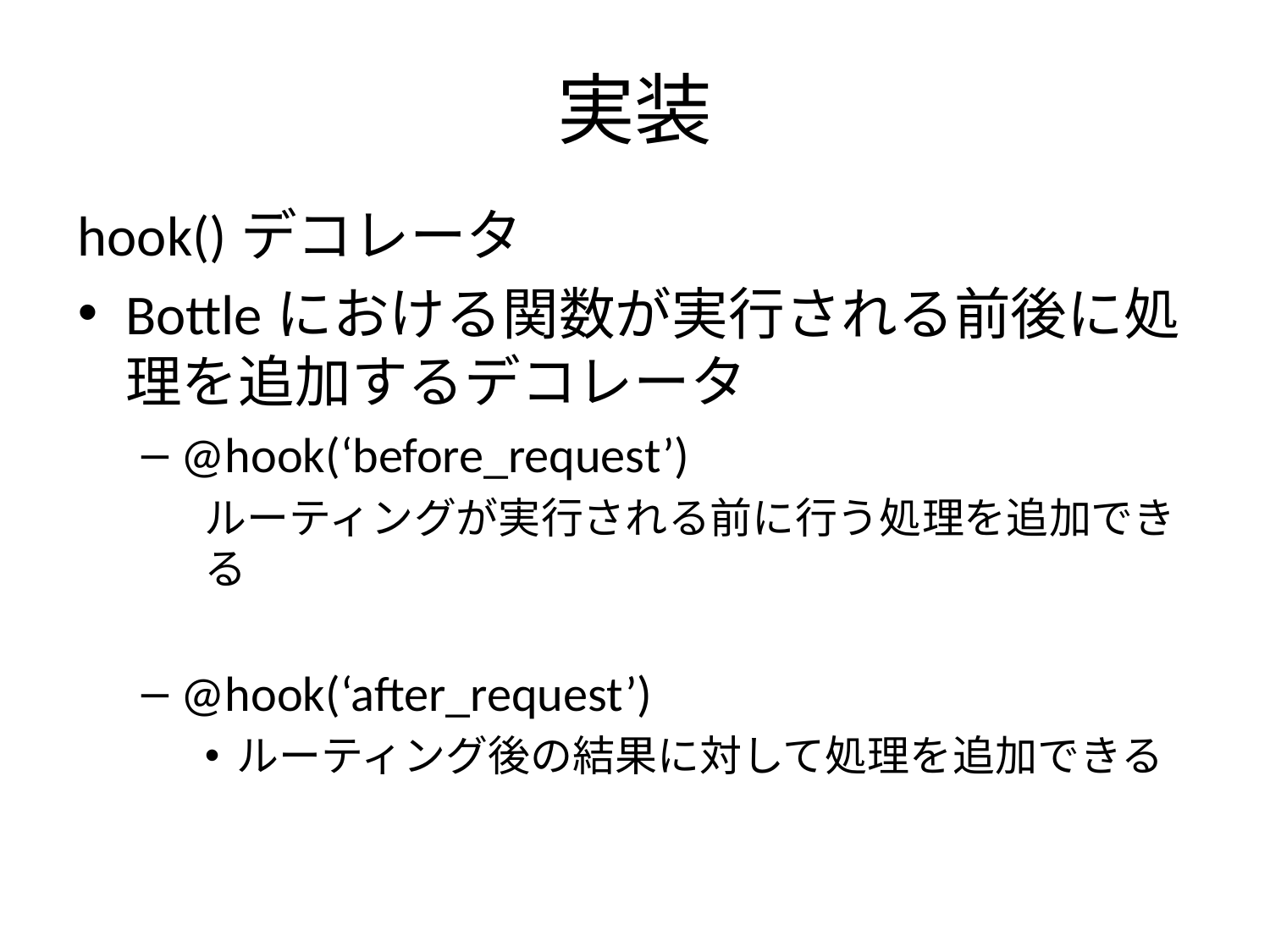

# 実装
hook()デコレータ
Bottleにおける関数が実行される前後に処理を追加するデコレータ
@hook(‘before_request’)
ルーティングが実行される前に行う処理を追加できる

@hook(‘after_request’)
ルーティング後の結果に対して処理を追加できる